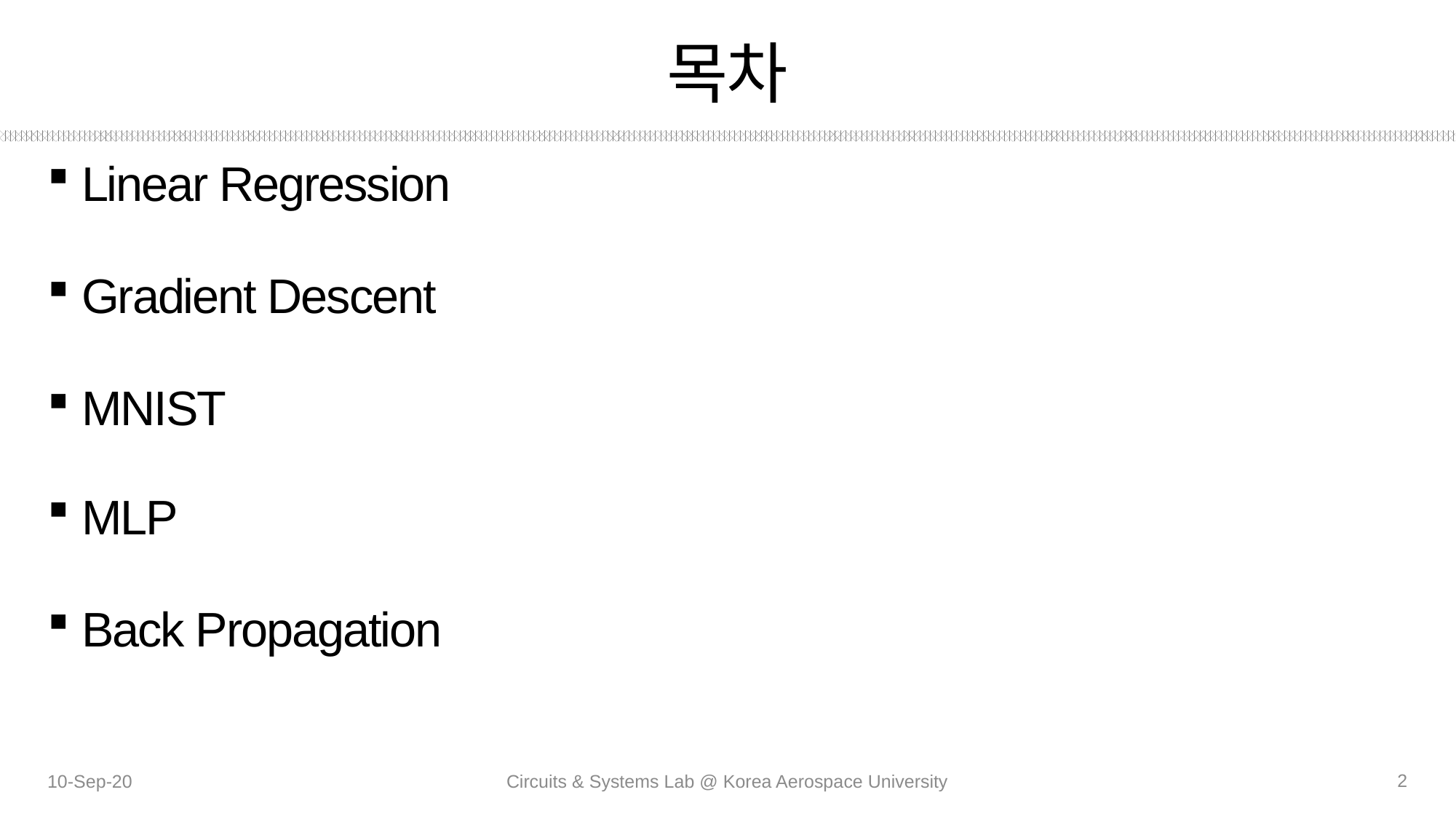

# 목차
Linear Regression

Gradient Descent

MNIST

MLP

Back Propagation

2
10-Sep-20
Circuits & Systems Lab @ Korea Aerospace University